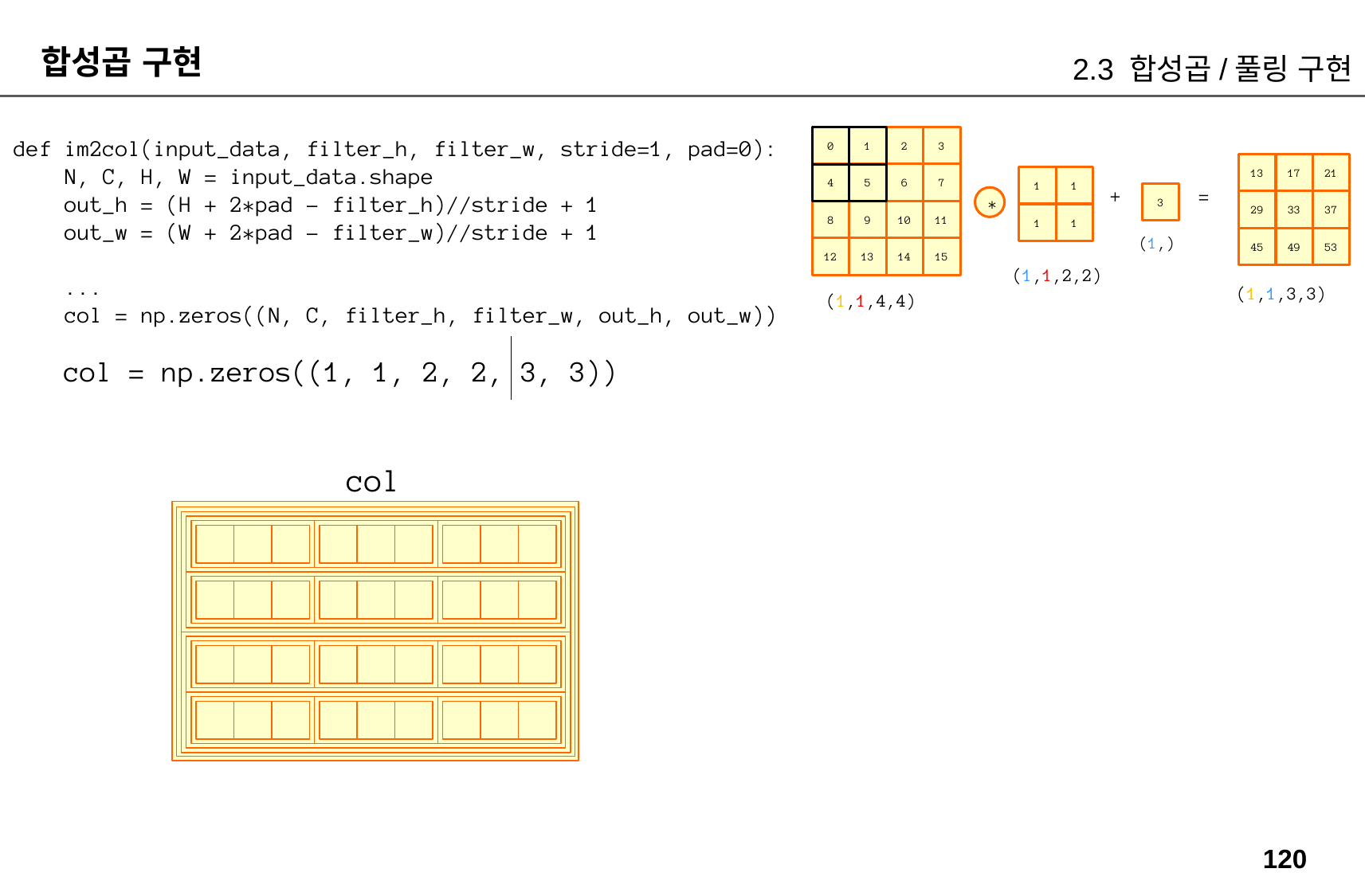

합성곱 구현
2.3 합성곱/풀링 구현
def im2col(input_data, filter_h, filter_w, stride=1, pad=0):
    N, C, H, W = input_data.shape
    out_h = (H + 2*pad - filter_h)//stride + 1
    out_w = (W + 2*pad - filter_w)//stride + 1

    ...
    col = np.zeros((N, C, filter_h, filter_w, out_h, out_w))
0
1
2
3

13
17
21
4
5
6
7
1
1
+
=
3
*
29
33
37
8
9
10
11
1
1
(1,)
45
49
53
12
13
14
15
(1,1,2,2)
(1,1,3,3)
(1,1,4,4)
col = np.zeros((1, 1, 2, 2, 3, 3))
col